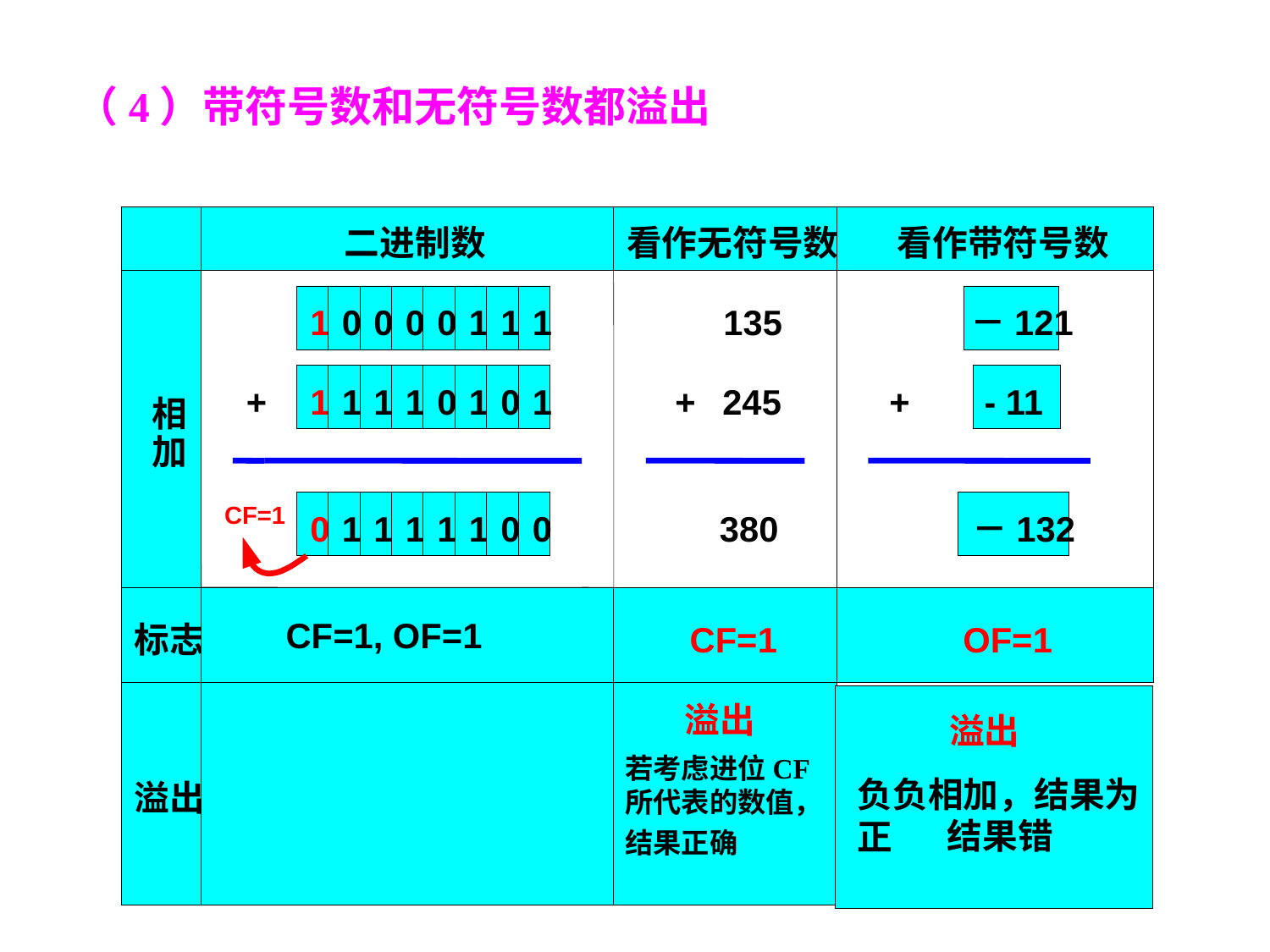

（4）	带符号数和无符号数都溢出

二进制数
看作无符号数
看作带符号数

1
0
0
0
0
1
1
1
135
－121

+
1
1
1
1
0
1
0
1
+
245
+
- 11
相
加

CF=1
0
1
1
1
1
1
0
0
380
－132

CF=1, OF=1
标志
CF=1
OF=1

溢出
溢出
若考虑进位CF
所代表的数值，
结果正确
负负相加，结果为正
溢出
结果错